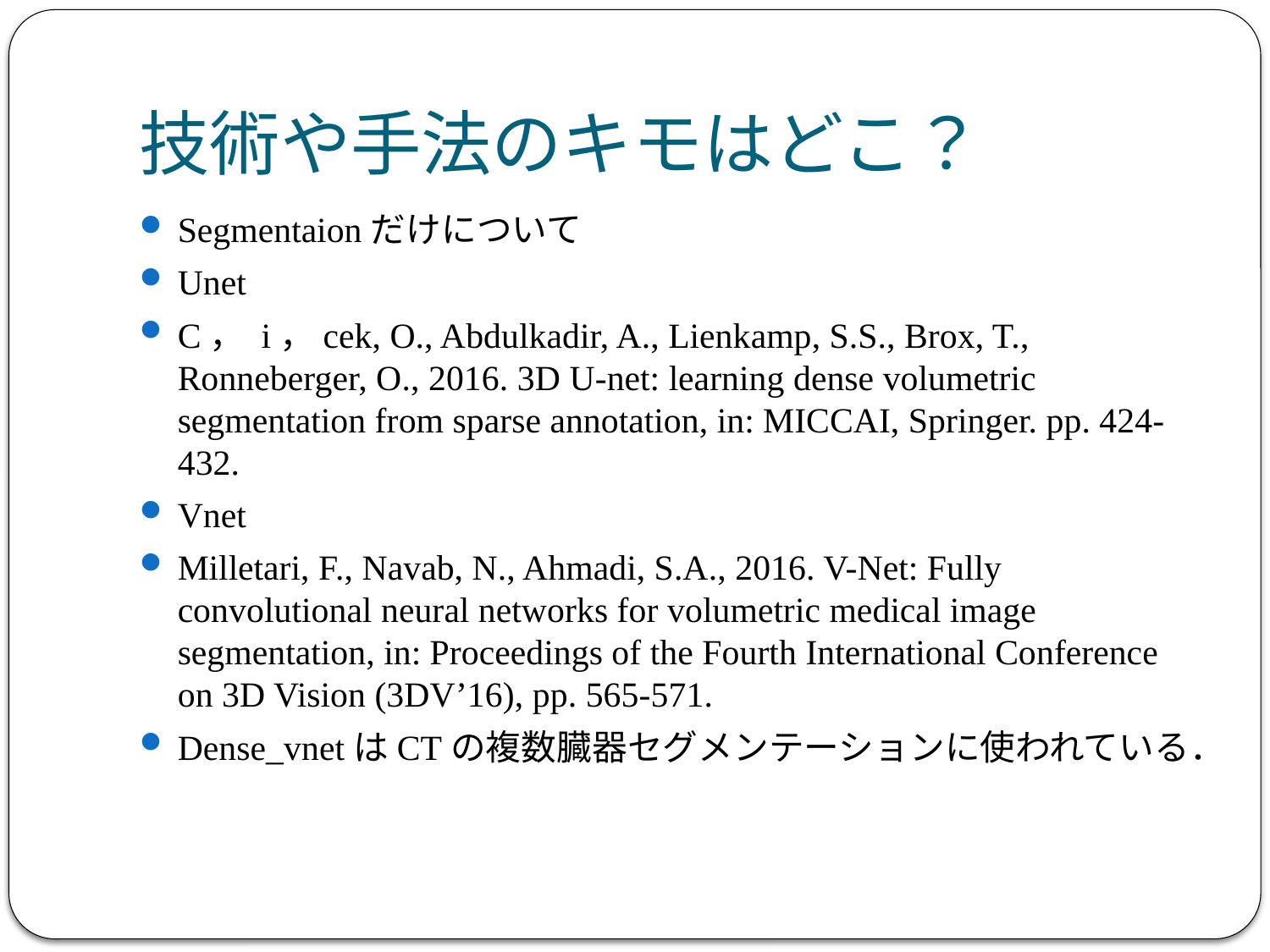

# 技術や手法のキモはどこ？
Segmentaionだけについて
Unet
C， i，cek, O., Abdulkadir, A., Lienkamp, S.S., Brox, T., Ronneberger, O., 2016. 3D U-net: learning dense volumetric segmentation from sparse annotation, in: MICCAI, Springer. pp. 424-432.
Vnet
Milletari, F., Navab, N., Ahmadi, S.A., 2016. V-Net: Fully convolutional neural networks for volumetric medical image segmentation, in: Proceedings of the Fourth International Conference on 3D Vision (3DV’16), pp. 565-571.
Dense_vnetはCTの複数臓器セグメンテーションに使われている．